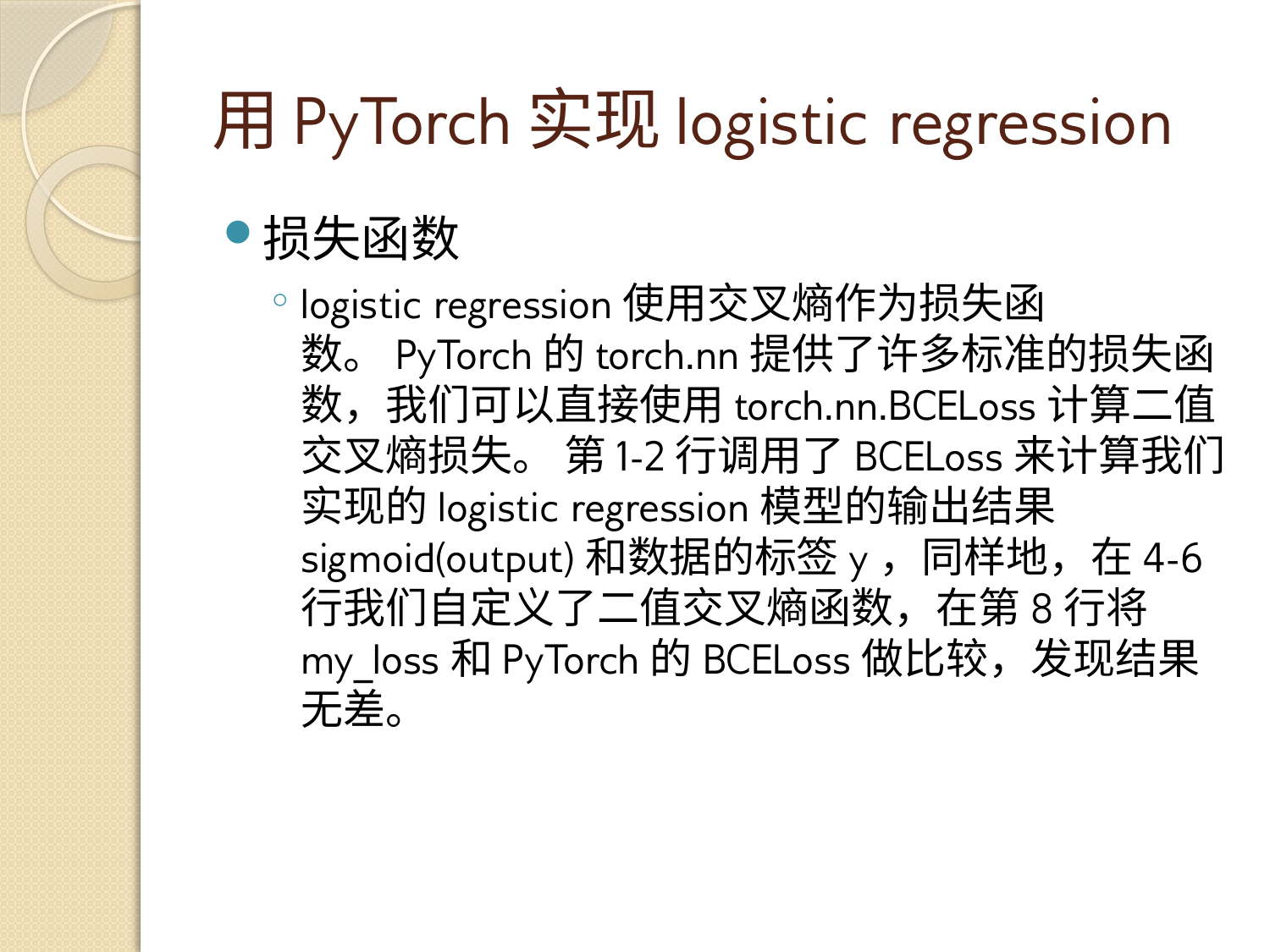

# 用PyTorch实现logistic regression
损失函数
logistic regression使用交叉熵作为损失函数。PyTorch的torch.nn提供了许多标准的损失函数，我们可以直接使用torch.nn.BCELoss计算二值交叉熵损失。 第1-2行调用了BCELoss来计算我们实现的logistic regression模型的输出结果sigmoid(output)和数据的标签y，同样地，在4-6行我们自定义了二值交叉熵函数，在第8行将my_loss和PyTorch的BCELoss做比较，发现结果无差。